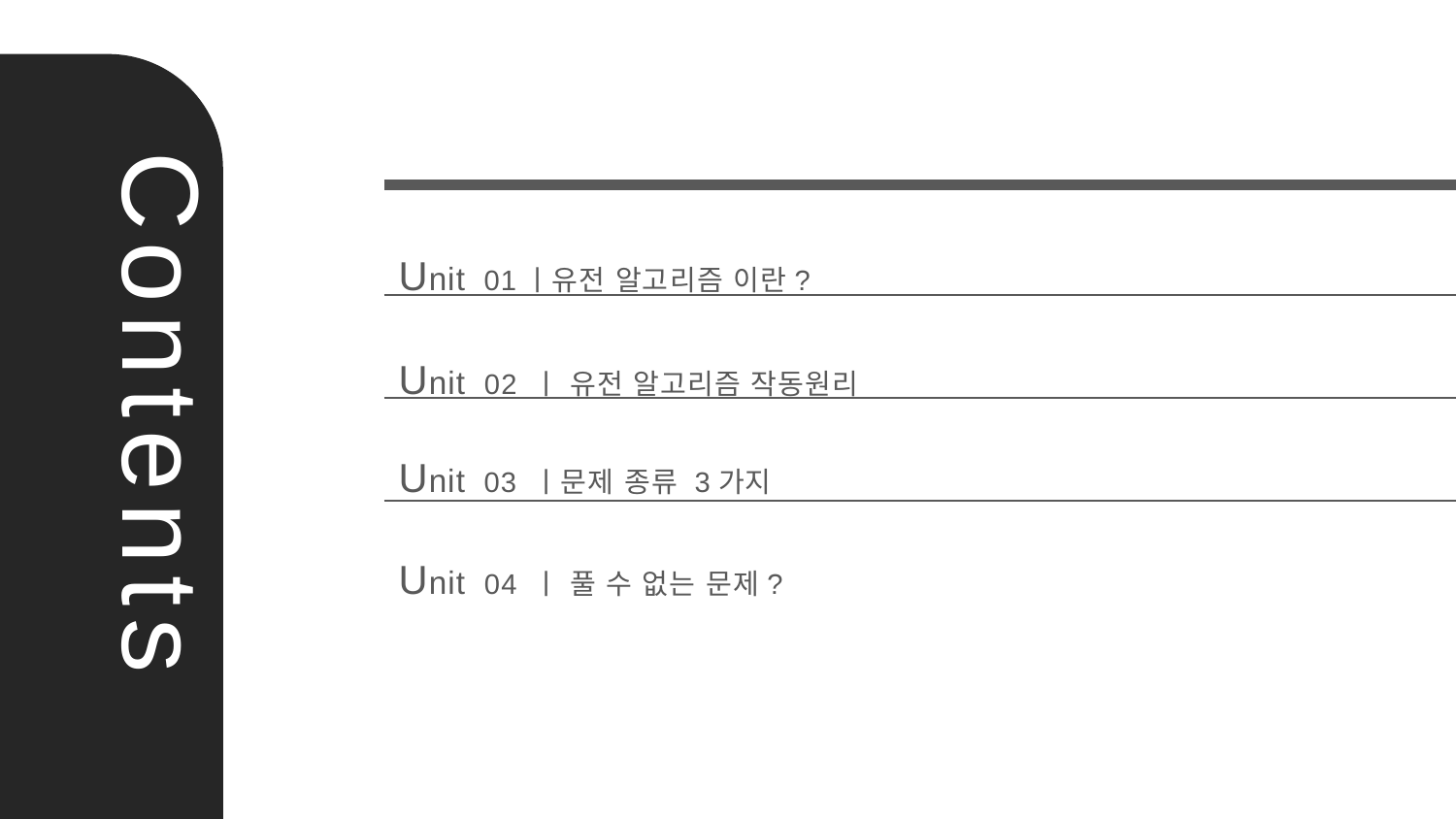

Unit  01ㅣ유전 알고리즘 이란?

Unit  02 ㅣ 유전 알고리즘 작동원리
Contents
Unit  03 ㅣ문제 종류 3가지
Unit  04 ㅣ 풀 수 없는 문제?